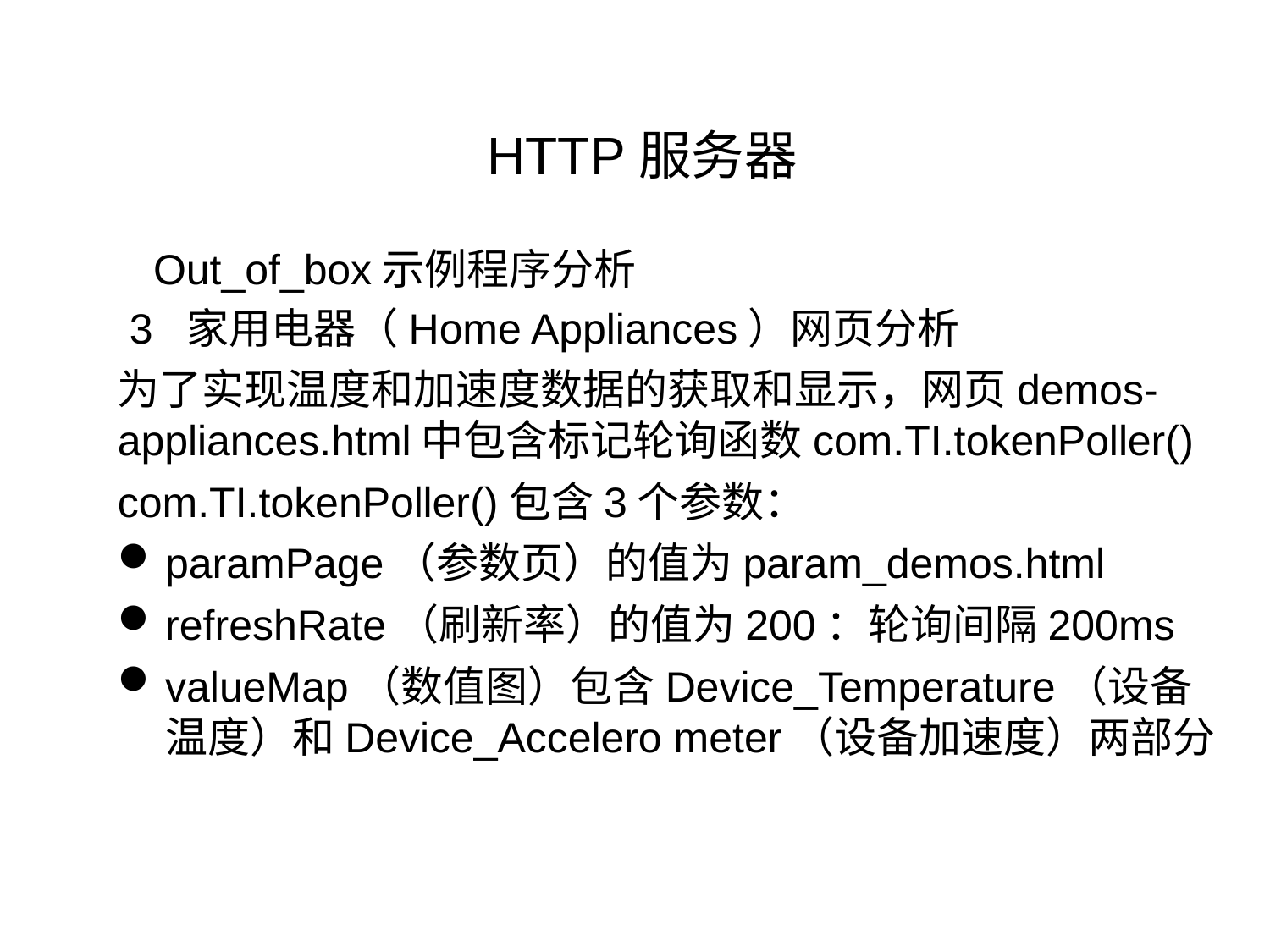

HTTP服务器
   Out_of_box示例程序分析
 3  家用电器（Home Appliances）网页分析
为了实现温度和加速度数据的获取和显示，网页demos-appliances.html中包含标记轮询函数com.TI.tokenPoller()
com.TI.tokenPoller()包含3个参数：
paramPage（参数页）的值为param_demos.html
refreshRate（刷新率）的值为200：轮询间隔200ms
valueMap（数值图）包含Device_Temperature（设备温度）和Device_Accelero meter（设备加速度）两部分